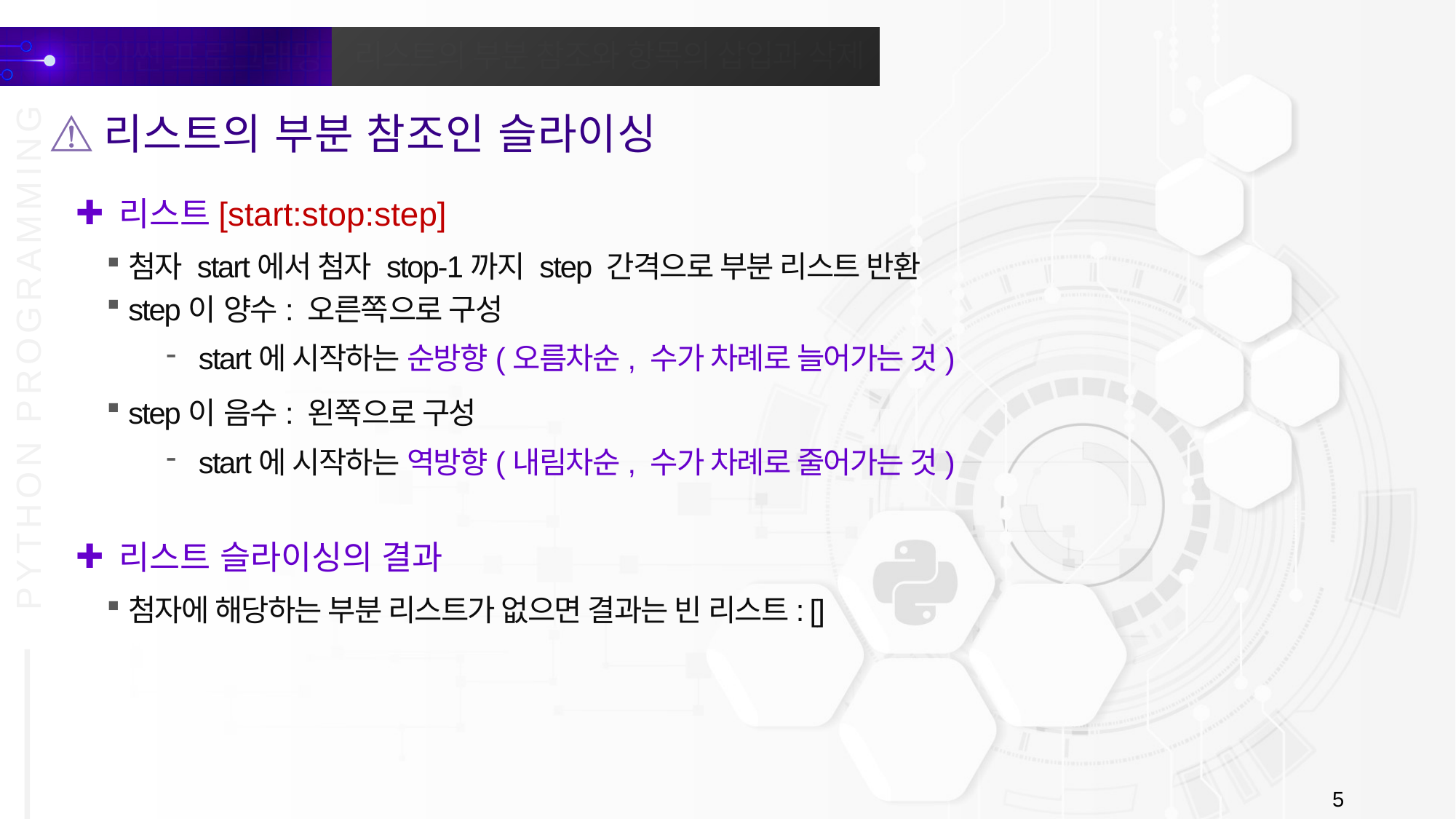

리스트의 부분 참조인 슬라이싱
리스트[start:stop:step]
첨자 start에서 첨자 stop-1까지 step 간격으로 부분 리스트 반환
step이 양수: 오른쪽으로 구성
start에 시작하는 순방향(오름차순, 수가 차례로 늘어가는 것)
step이 음수: 왼쪽으로 구성
start에 시작하는 역방향(내림차순, 수가 차례로 줄어가는 것)
리스트 슬라이싱의 결과
첨자에 해당하는 부분 리스트가 없으면 결과는 빈 리스트: []
5